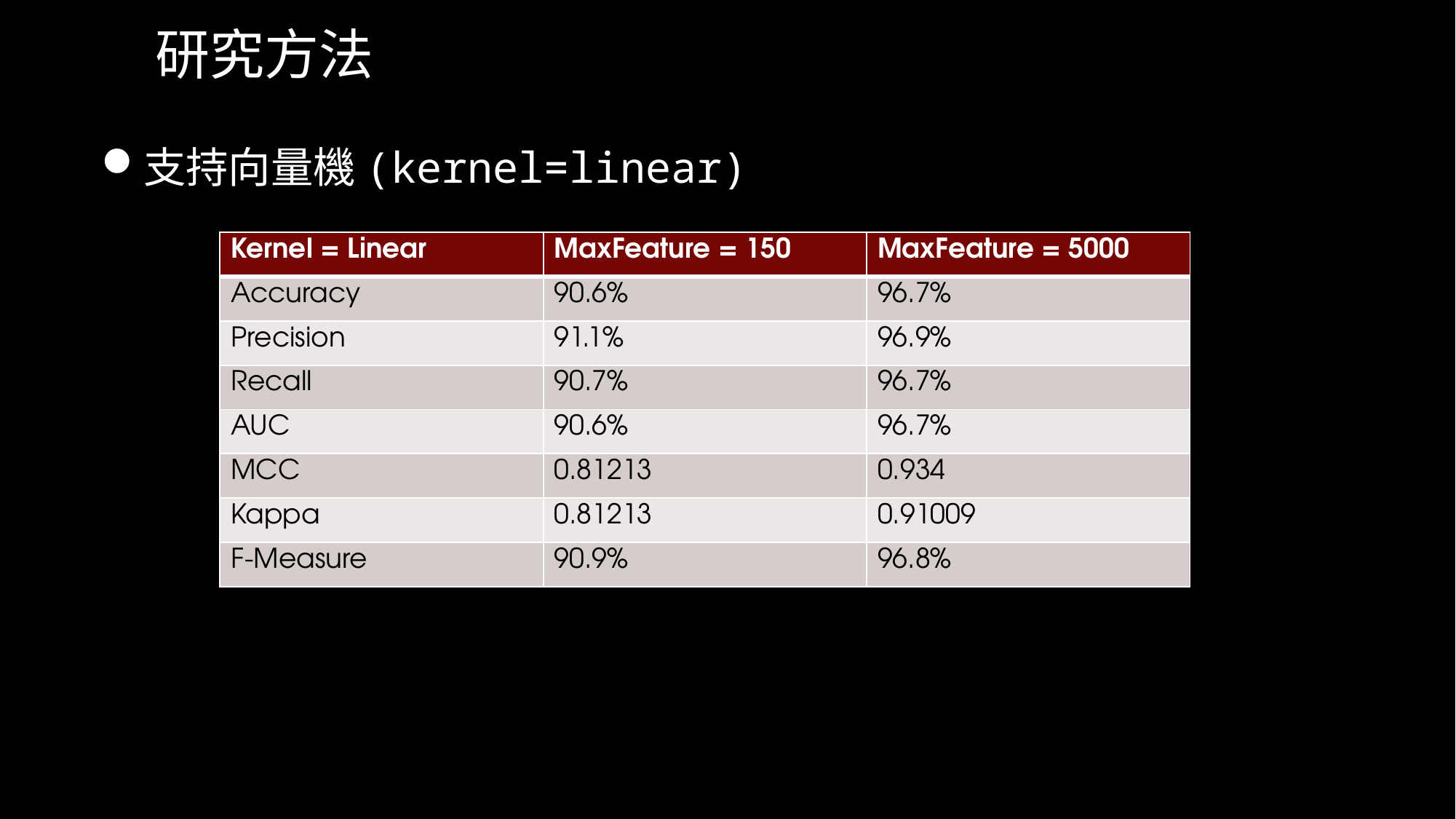

# 研究方法
支持向量機(kernel=linear)
| Kernel = Linear | MaxFeature = 150 | MaxFeature = 5000 |
| --- | --- | --- |
| Accuracy | 90.6% | 96.7% |
| Precision | 91.1% | 96.9% |
| Recall | 90.7% | 96.7% |
| AUC | 90.6% | 96.7% |
| MCC | 0.81213 | 0.934 |
| Kappa | 0.81213 | 0.91009 |
| F-Measure | 90.9% | 96.8% |